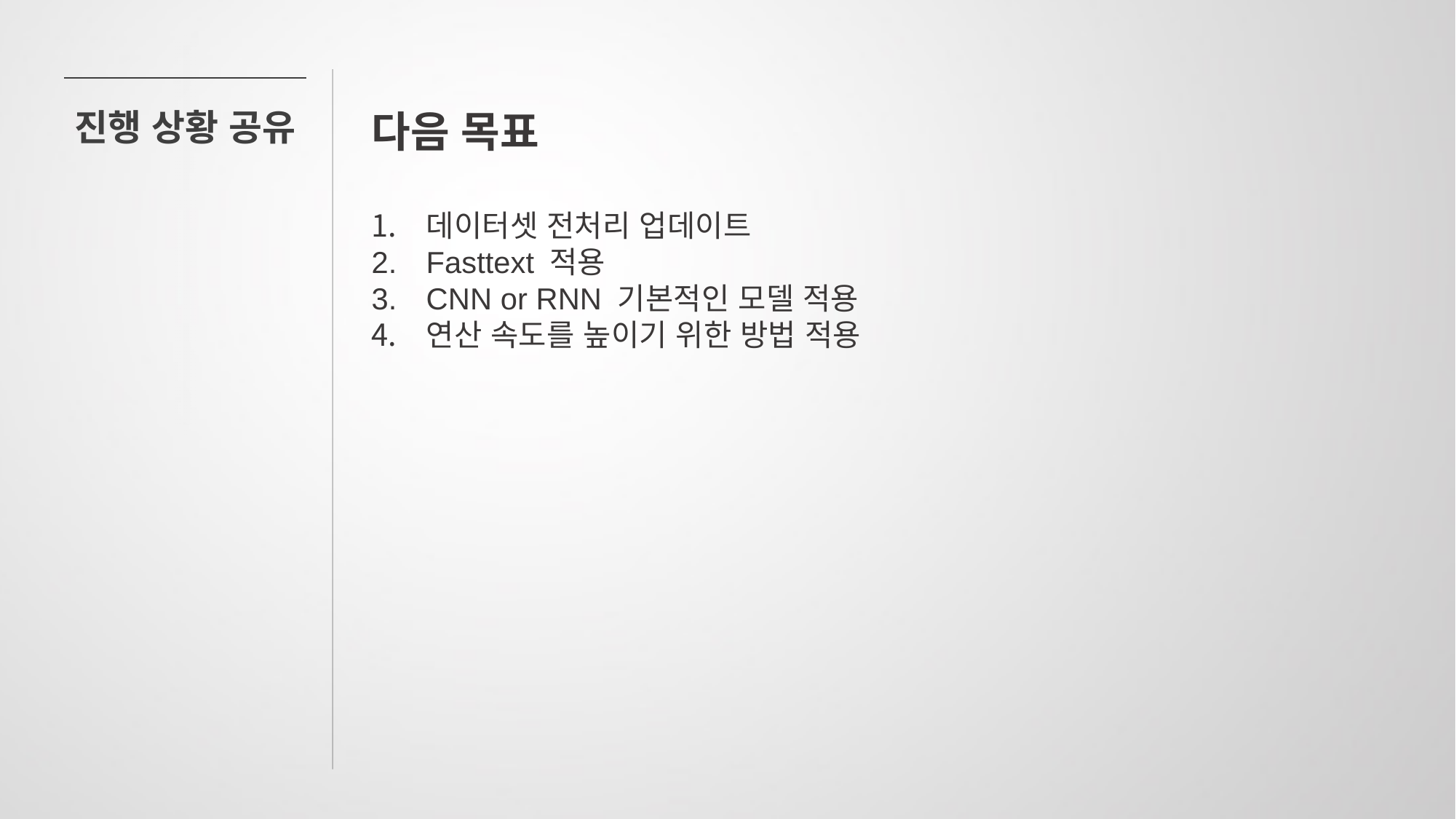

진행 상황 공유
다음 목표

데이터셋 전처리 업데이트
Fasttext 적용
CNN or RNN 기본적인 모델 적용
연산 속도를 높이기 위한 방법 적용